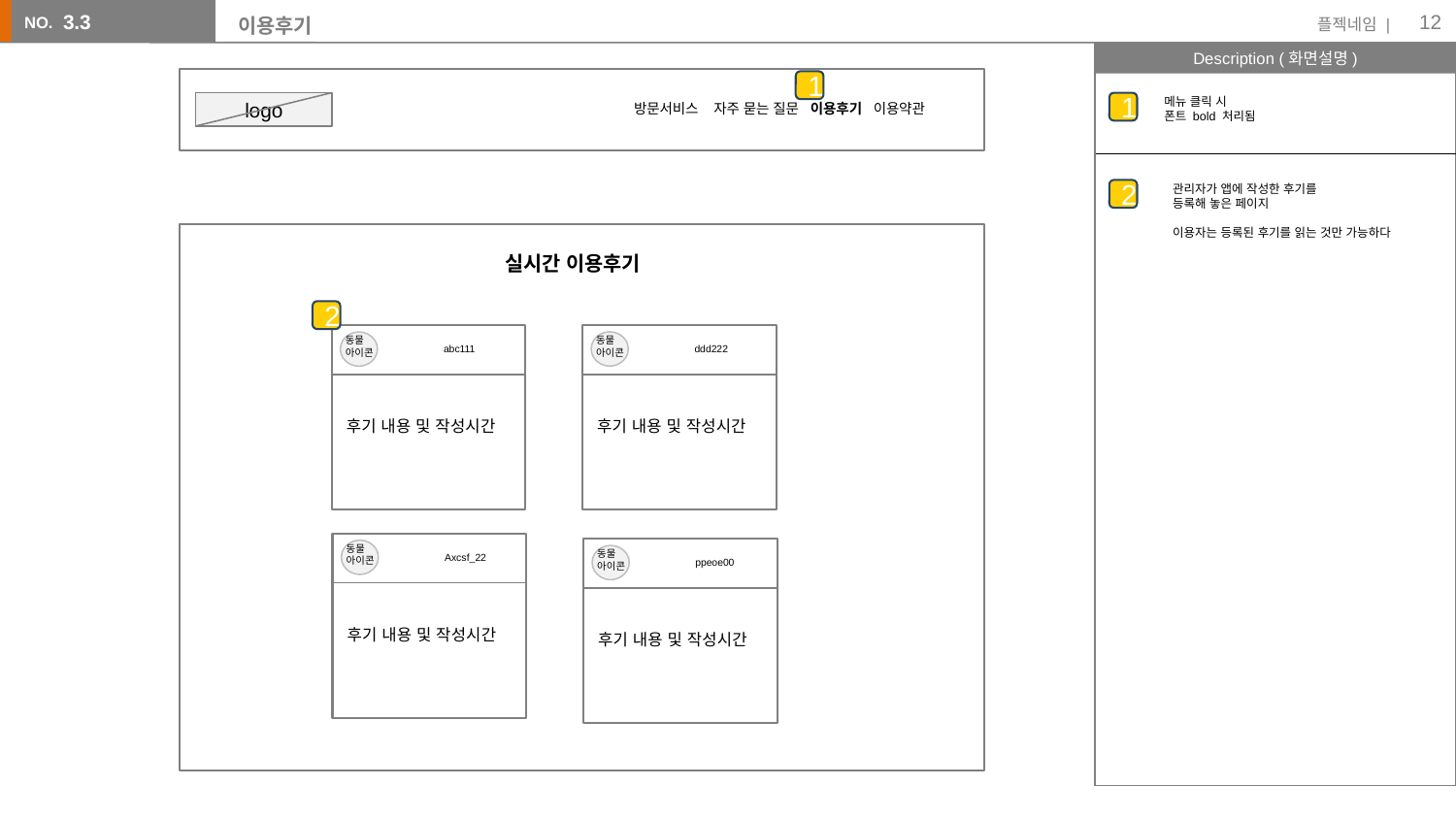

12
# 이용후기
3.3

1
메뉴 클릭 시
폰트 bold 처리됨
logo
방문서비스    자주 묻는 질문   이용후기   이용약관
1
관리자가 앱에 작성한 후기를
등록해 놓은 페이지

이용자는 등록된 후기를 읽는 것만 가능하다
2

실시간 이용후기
2

동물
아이콘

ddd222
후기 내용 및 작성시간

동물
아이콘

abc111
후기 내용 및 작성시간

동물
아이콘

Axcsf_22
후기 내용 및 작성시간

동물
아이콘

ppeoe00
후기 내용 및 작성시간